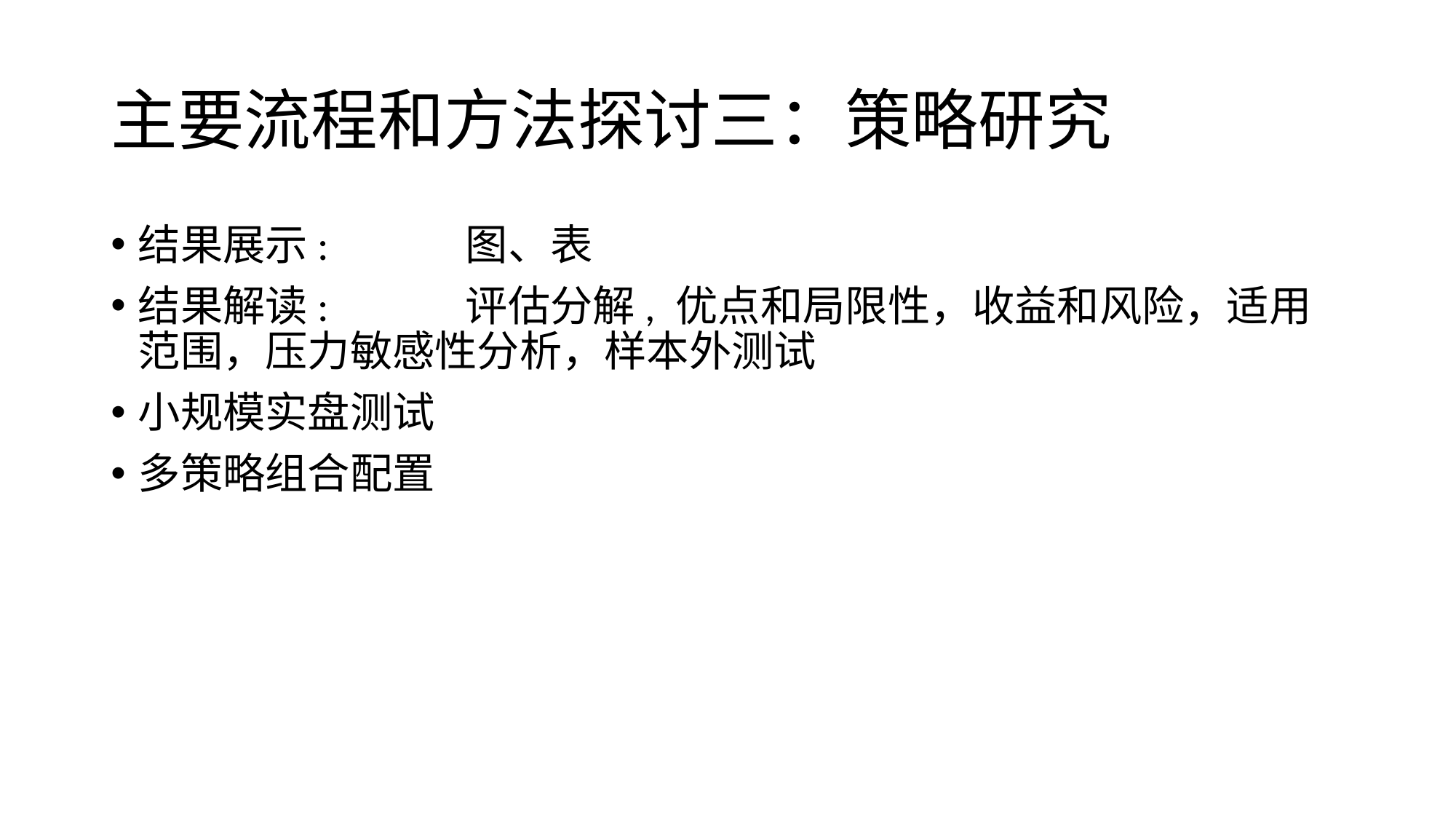

# 主要流程和方法探讨三：策略研究
结果展示:		图、表
结果解读: 		评估分解, 优点和局限性，收益和风险，适用范围，压力敏感性分析，样本外测试
小规模实盘测试
多策略组合配置